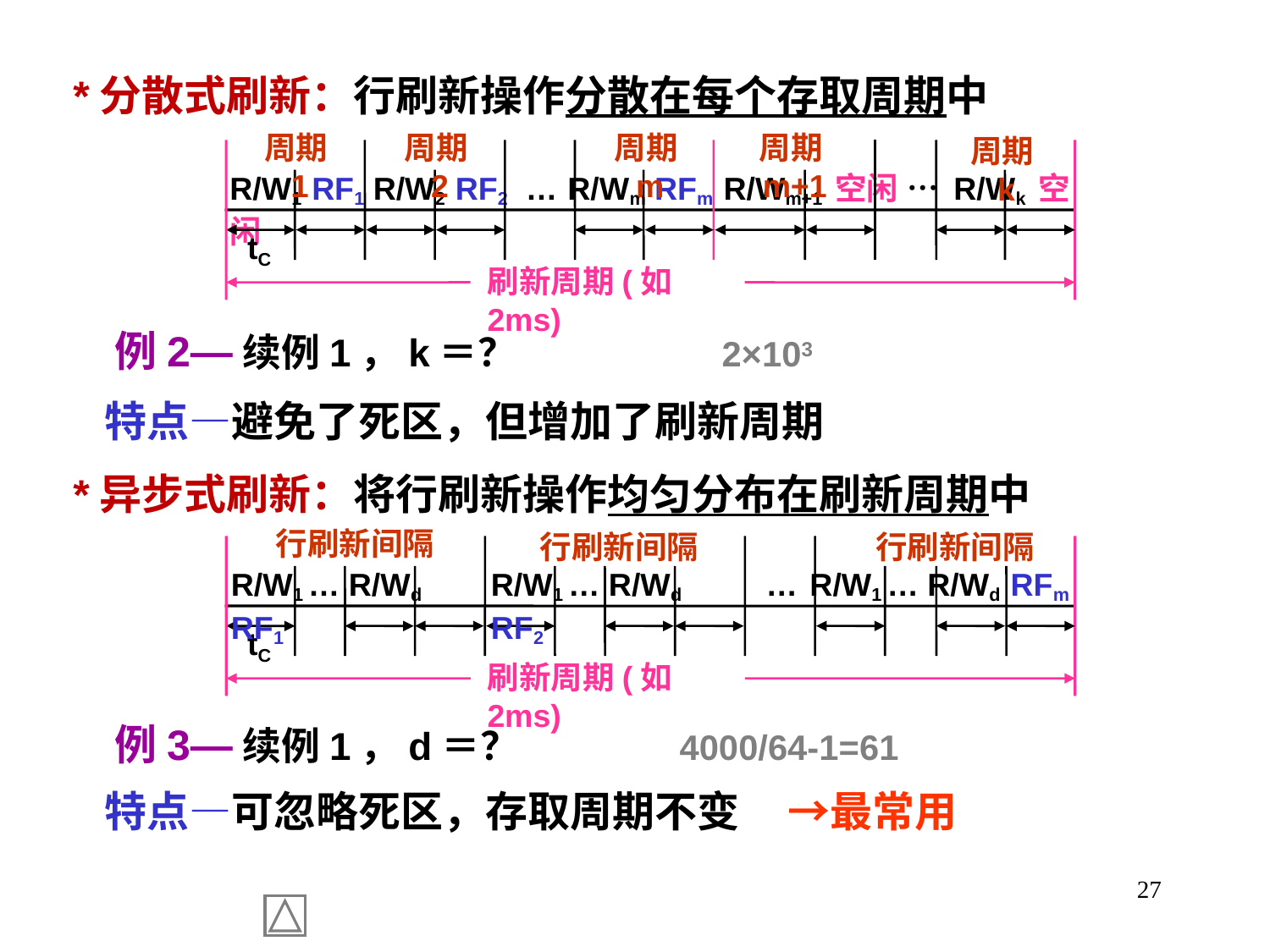

*分散式刷新：行刷新操作分散在每个存取周期中
周期1
周期2
周期m
周期m+1
周期k

R/W1  RF1 R/W2  RF2  …  R/Wm RFm  R/Wm+1 空闲  … R/Wk 空闲

tC

刷新周期(如2ms)

       例2—续例1，k＝？                      2×103
      特点—避免了死区，但增加了刷新周期
   *异步式刷新：将行刷新操作均匀分布在刷新周期中
行刷新间隔
行刷新间隔
行刷新间隔

…  R/W1 … R/Wd  RFm
R/W1 … R/Wd  RF1
R/W1 … R/Wd  RF2

tC

刷新周期(如2ms)

       例3—续例1，d＝？                 4000/64-1=61
      特点—可忽略死区，存取周期不变     →最常用
27